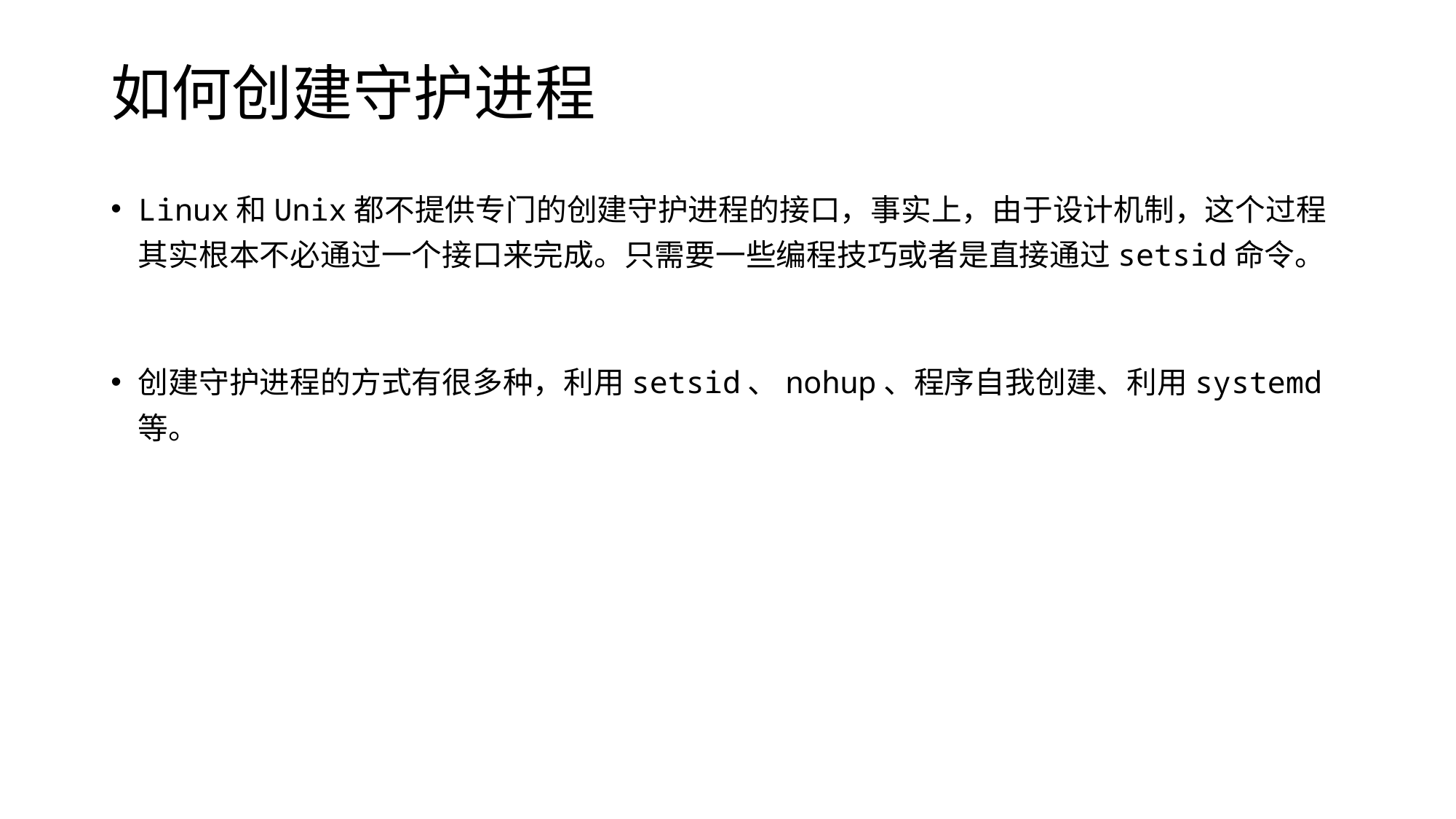

# 如何创建守护进程
Linux和Unix都不提供专门的创建守护进程的接口，事实上，由于设计机制，这个过程其实根本不必通过一个接口来完成。只需要一些编程技巧或者是直接通过setsid命令。

创建守护进程的方式有很多种，利用setsid、nohup、程序自我创建、利用systemd等。